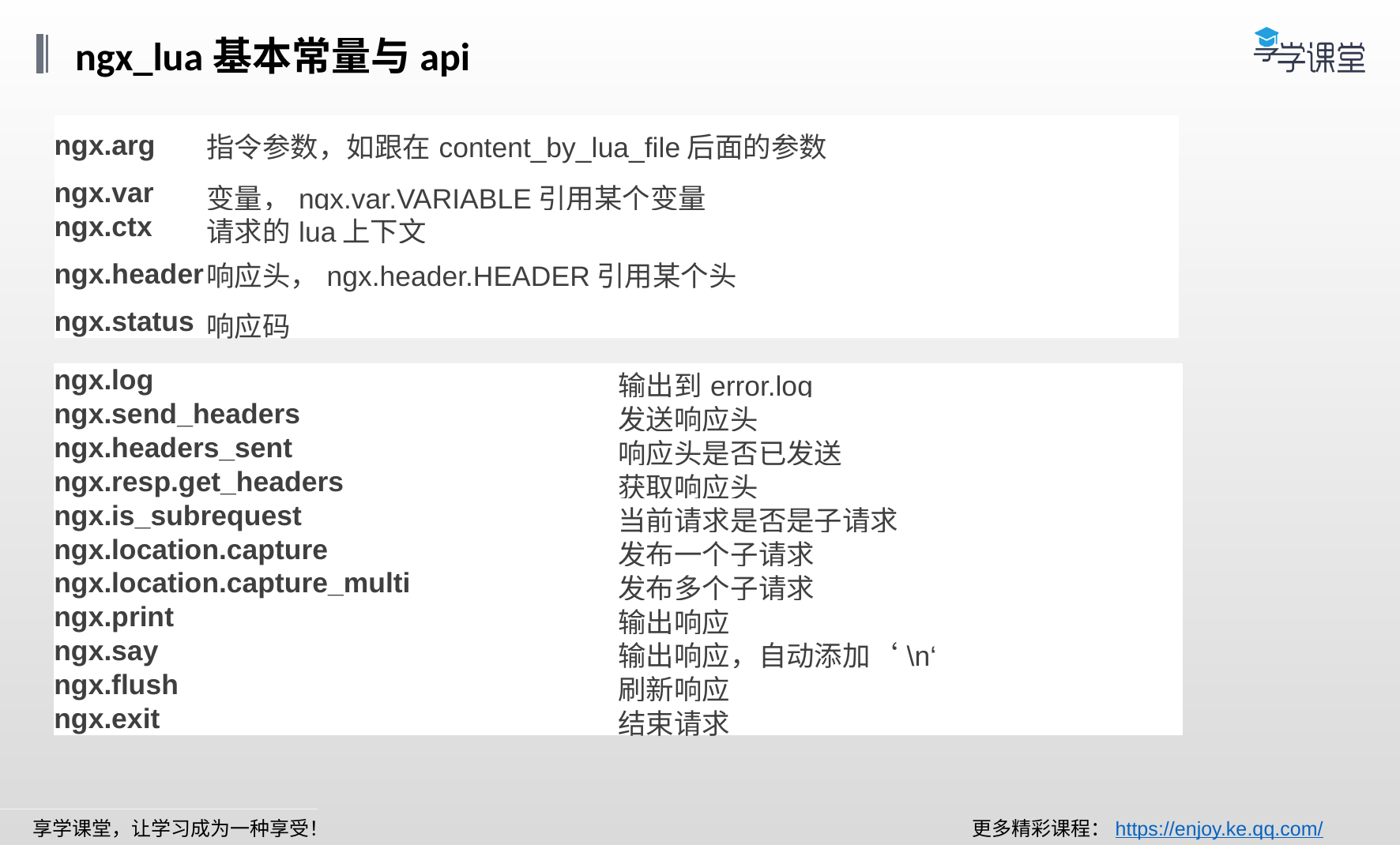

ngx_lua基本常量与api
| ngx.arg | 指令参数，如跟在content\_by\_lua\_file后面的参数 |
| --- | --- |
| ngx.var | 变量，ngx.var.VARIABLE引用某个变量 |
| ngx.ctx | 请求的lua上下文 |
| ngx.header | 响应头，ngx.header.HEADER引用某个头 |
| ngx.status | 响应码 |
| ngx.log | 输出到error.log |
| --- | --- |
| ngx.send\_headers | 发送响应头 |
| ngx.headers\_sent | 响应头是否已发送 |
| ngx.resp.get\_headers | 获取响应头 |
| ngx.is\_subrequest | 当前请求是否是子请求 |
| ngx.location.capture | 发布一个子请求 |
| ngx.location.capture\_multi | 发布多个子请求 |
| ngx.print | 输出响应 |
| ngx.say | 输出响应，自动添加‘\n‘ |
| ngx.flush | 刷新响应 |
| ngx.exit | 结束请求 |